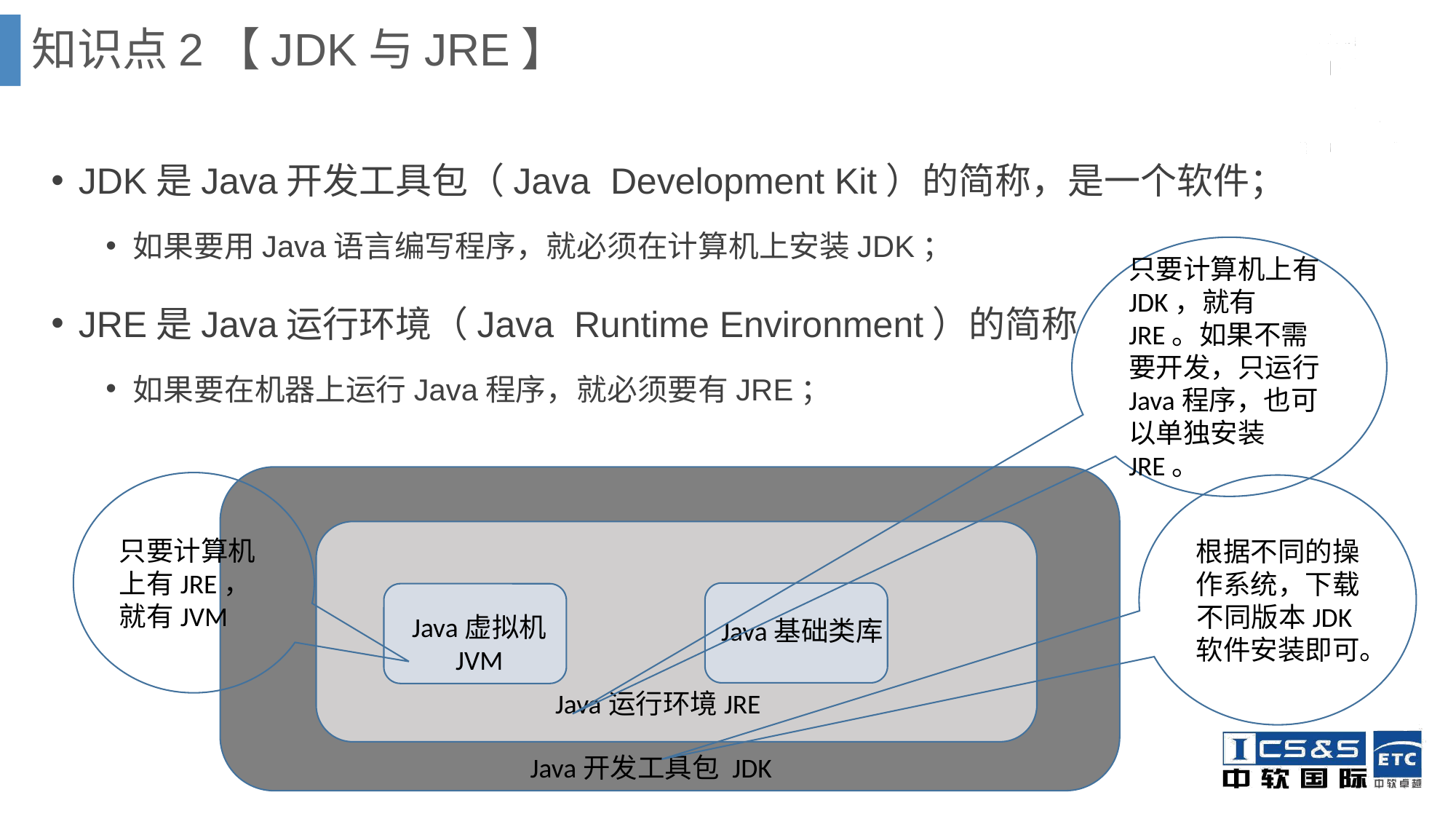

知识点2【JDK与JRE】
JDK是Java开发工具包（Java  Development Kit）的简称，是一个软件；
如果要用Java语言编写程序，就必须在计算机上安装JDK；
JRE是Java运行环境（Java  Runtime Environment）的简称
如果要在机器上运行Java程序，就必须要有JRE；
只要计算机上有JDK，就有JRE。如果不需要开发，只运行Java程序，也可以单独安装JRE。

只要计算机上有JRE，就有JVM
根据不同的操作系统，下载不同版本JDK软件安装即可。

Java虚拟机
JVM
Java基础类库
Java运行环境JRE
Java开发工具包 JDK